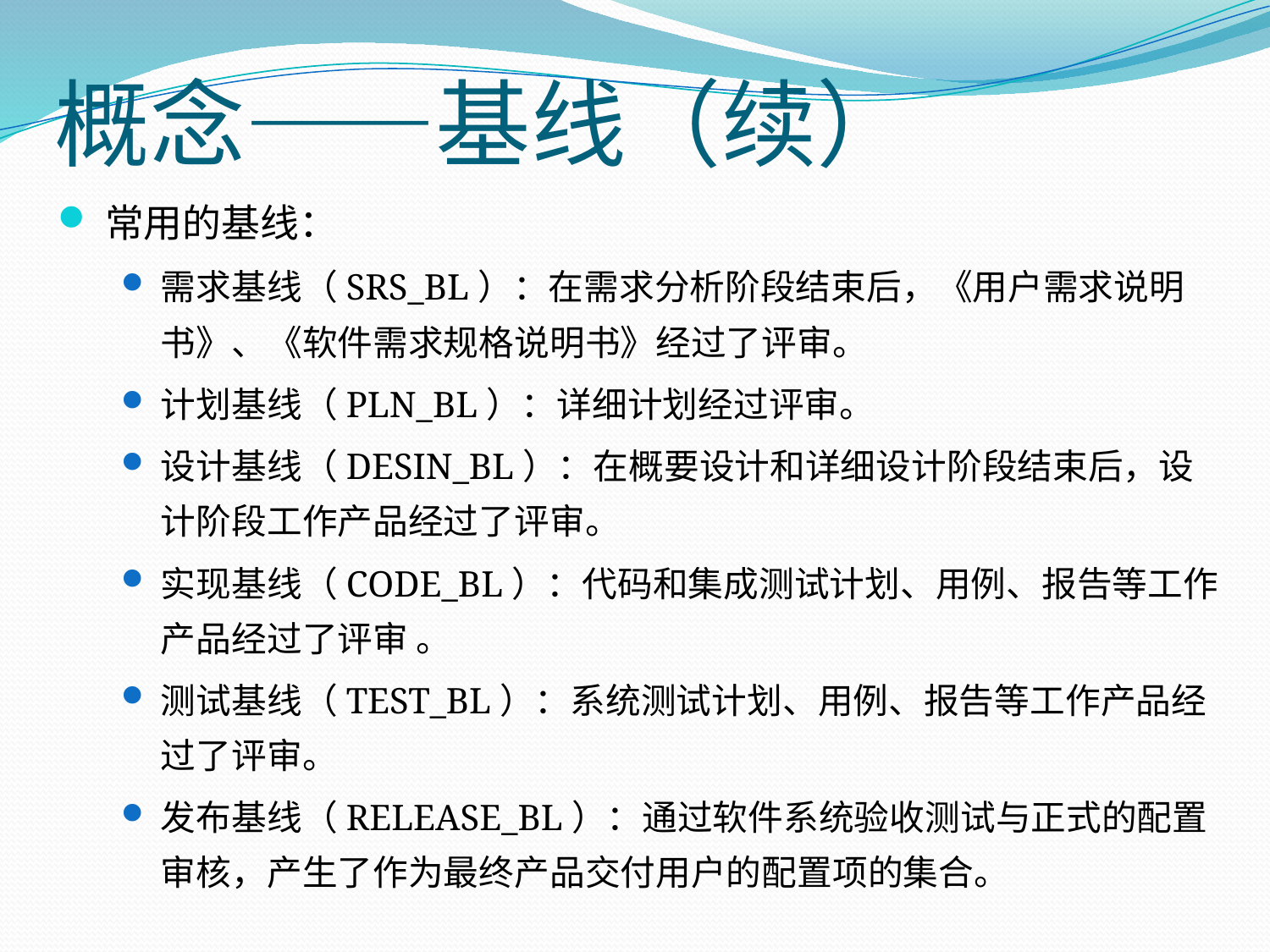

概念——基线（续）
常用的基线：
需求基线（SRS_BL）：在需求分析阶段结束后，《用户需求说明书》、《软件需求规格说明书》经过了评审。
计划基线（PLN_BL）：详细计划经过评审。
设计基线（DESIN_BL）：在概要设计和详细设计阶段结束后，设计阶段工作产品经过了评审。
实现基线（CODE_BL）：代码和集成测试计划、用例、报告等工作产品经过了评审 。
测试基线（TEST_BL）：系统测试计划、用例、报告等工作产品经过了评审。
发布基线（RELEASE_BL）：通过软件系统验收测试与正式的配置审核，产生了作为最终产品交付用户的配置项的集合。